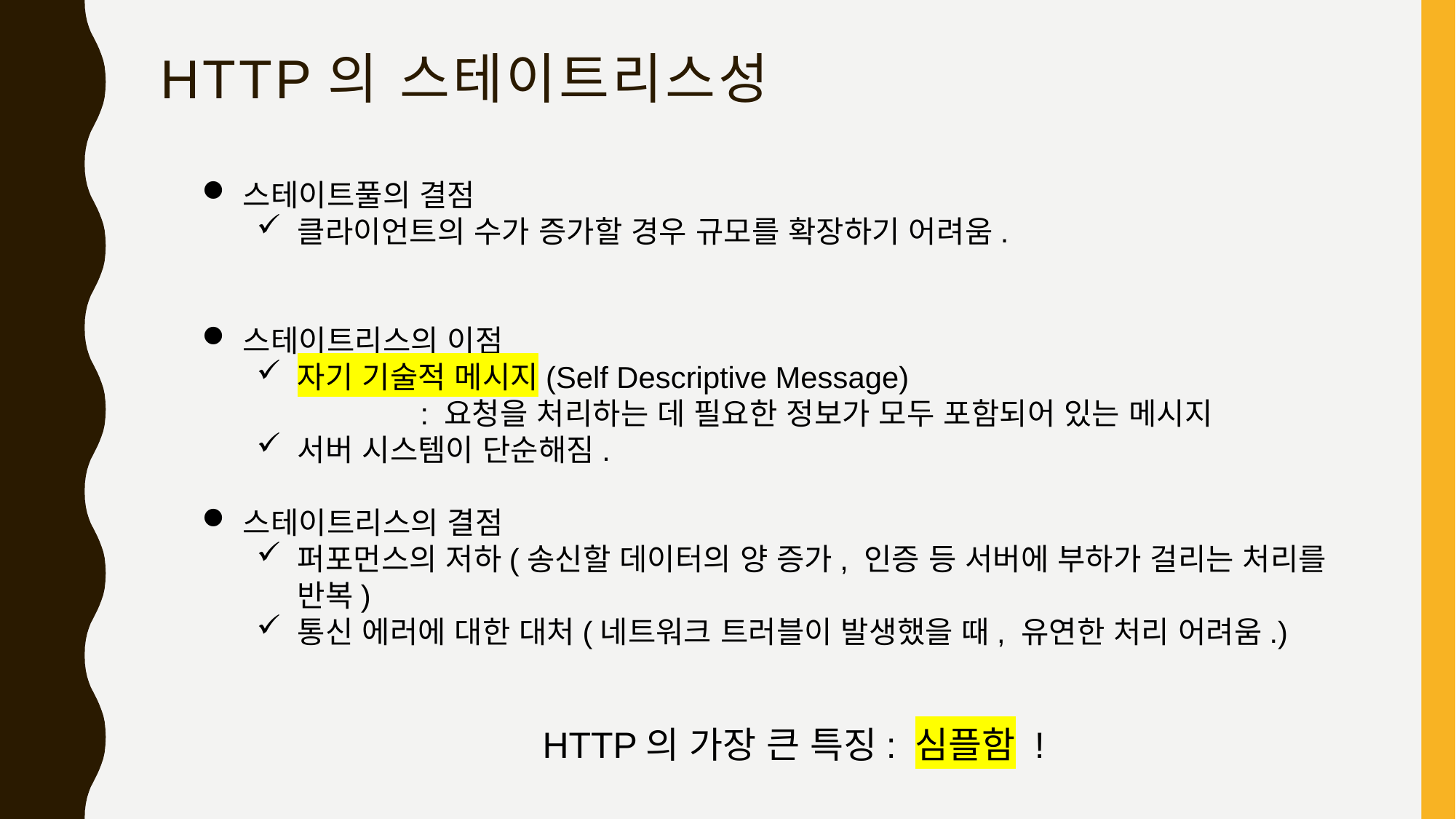

# Http의 스테이트리스성
스테이트풀의 결점
클라이언트의 수가 증가할 경우 규모를 확장하기 어려움.

스테이트리스의 이점
자기 기술적 메시지(Self Descriptive Message)
		: 요청을 처리하는 데 필요한 정보가 모두 포함되어 있는 메시지
서버 시스템이 단순해짐.

스테이트리스의 결점
퍼포먼스의 저하(송신할 데이터의 양 증가, 인증 등 서버에 부하가 걸리는 처리를 반복)
통신 에러에 대한 대처(네트워크 트러블이 발생했을 때, 유연한 처리 어려움.)

HTTP의 가장 큰 특징: 심플함 !